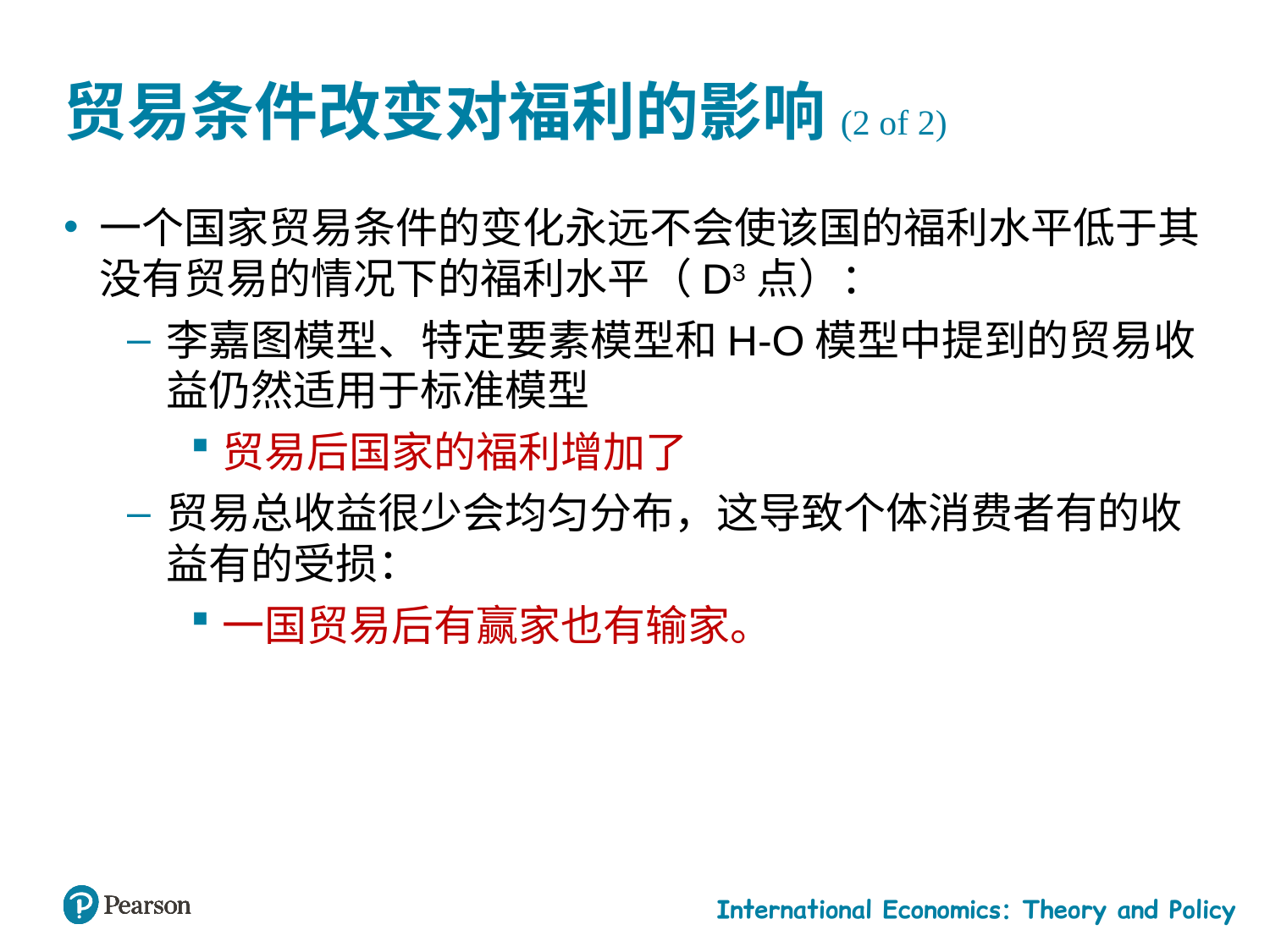

# 贸易条件改变对福利的影响(2 of 2)
一个国家贸易条件的变化永远不会使该国的福利水平低于其没有贸易的情况下的福利水平（D3点）：
李嘉图模型、特定要素模型和H-O模型中提到的贸易收益仍然适用于标准模型
贸易后国家的福利增加了
贸易总收益很少会均匀分布，这导致个体消费者有的收益有的受损：
一国贸易后有赢家也有输家。